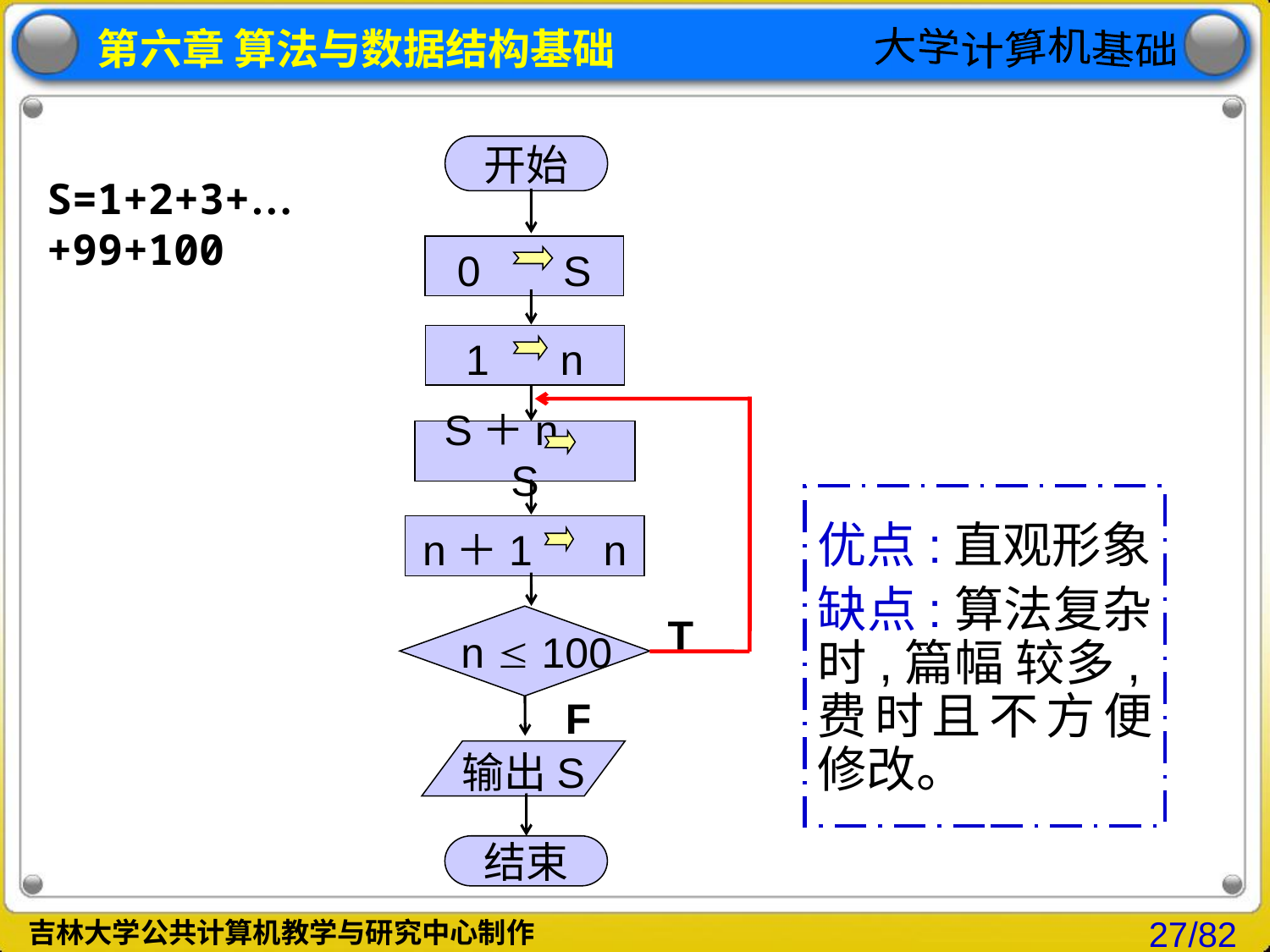

开始
S=1+2+3+…+99+100

0       S

1      n

S＋n     S

优点:直观形象
缺点:算法复杂时,篇幅 较多,费时且不方便修改。
n＋1      n

T
  n ≤ 100

  F

输出S

结束
27/82